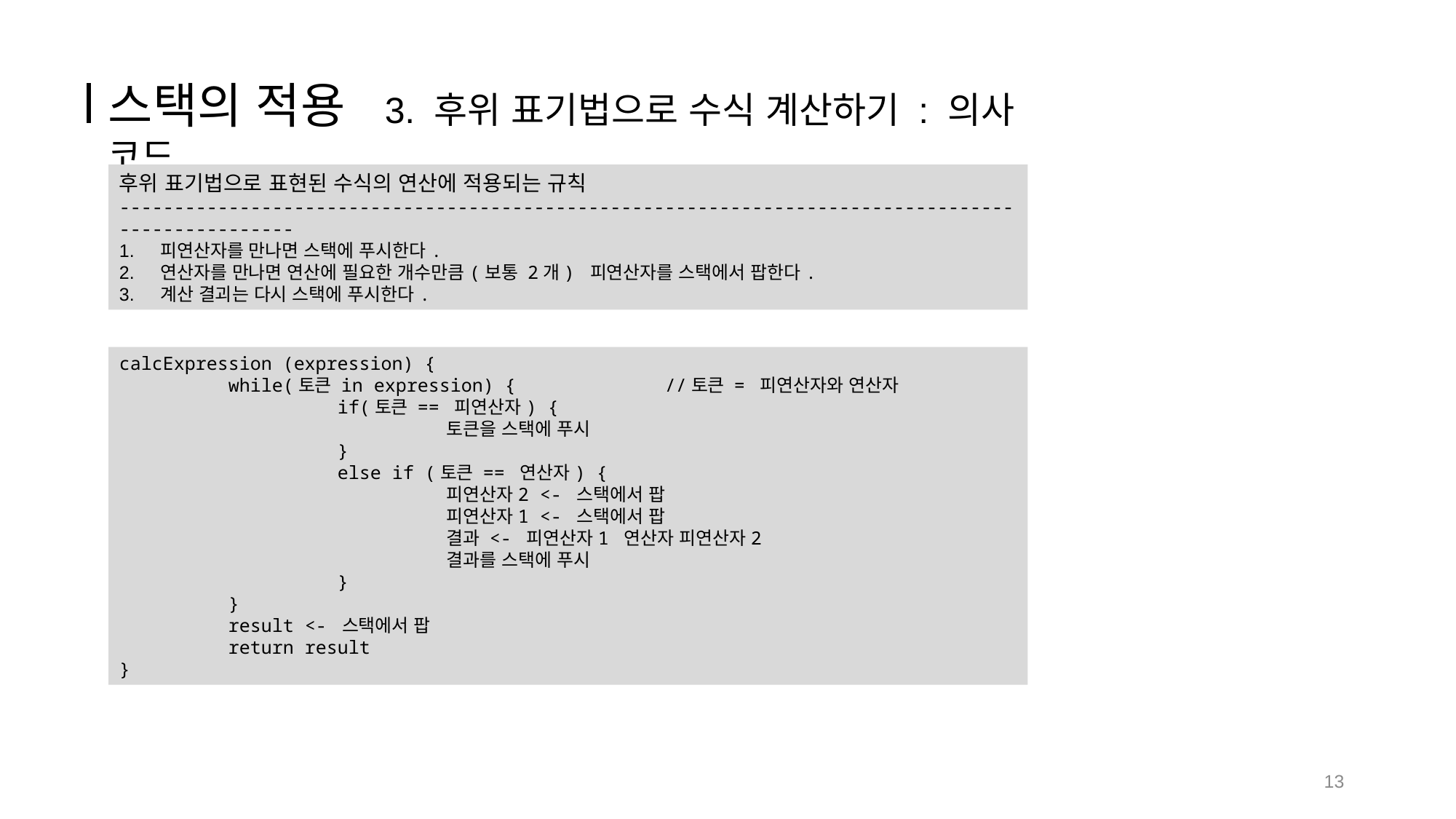

스택의 적용  3. 후위 표기법으로 수식 계산하기 : 의사 코드
후위 표기법으로 표현된 수식의 연산에 적용되는 규칙
--------------------------------------------------------------------------------------------------
피연산자를 만나면 스택에 푸시한다.
연산자를 만나면 연산에 필요한 개수만큼(보통 2개) 피연산자를 스택에서 팝한다.
계산 결괴는 다시 스택에 푸시한다.
calcExpression (expression) {
	while(토큰 in expression) {		//토큰 = 피연산자와 연산자
		if(토큰 == 피연산자) {
			토큰을 스택에 푸시
		}
		else if (토큰 == 연산자) {
			피연산자2 <- 스택에서 팝
			피연산자1 <- 스택에서 팝
			결과 <- 피연산자1 연산자 피연산자2
			결과를 스택에 푸시
		}
	}
	result <- 스택에서 팝
	return result
}
13